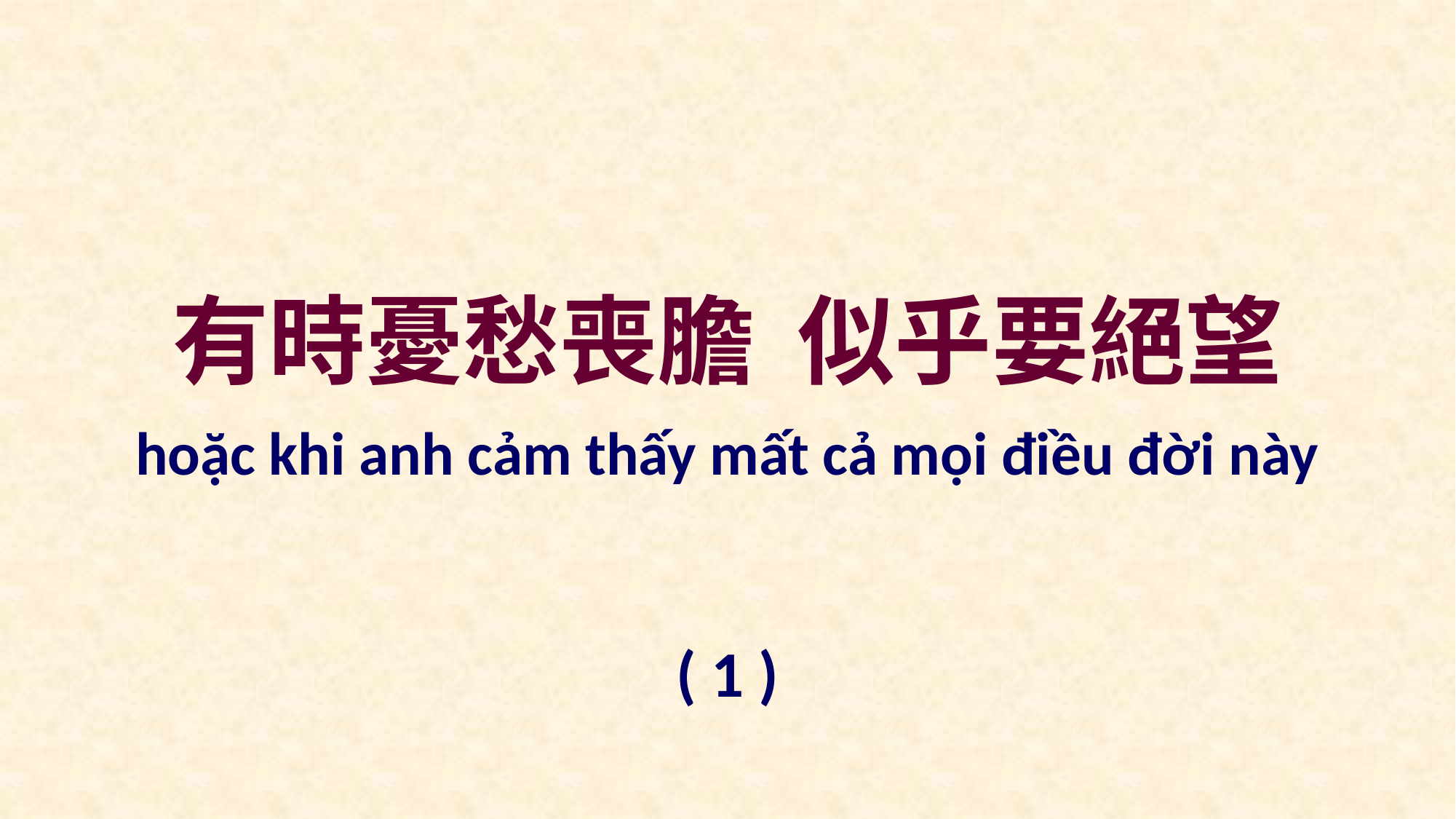

有時憂愁喪膽  似乎要絕望
hoặc khi anh cảm thấy mất cả mọi điều đời này
( 1 )